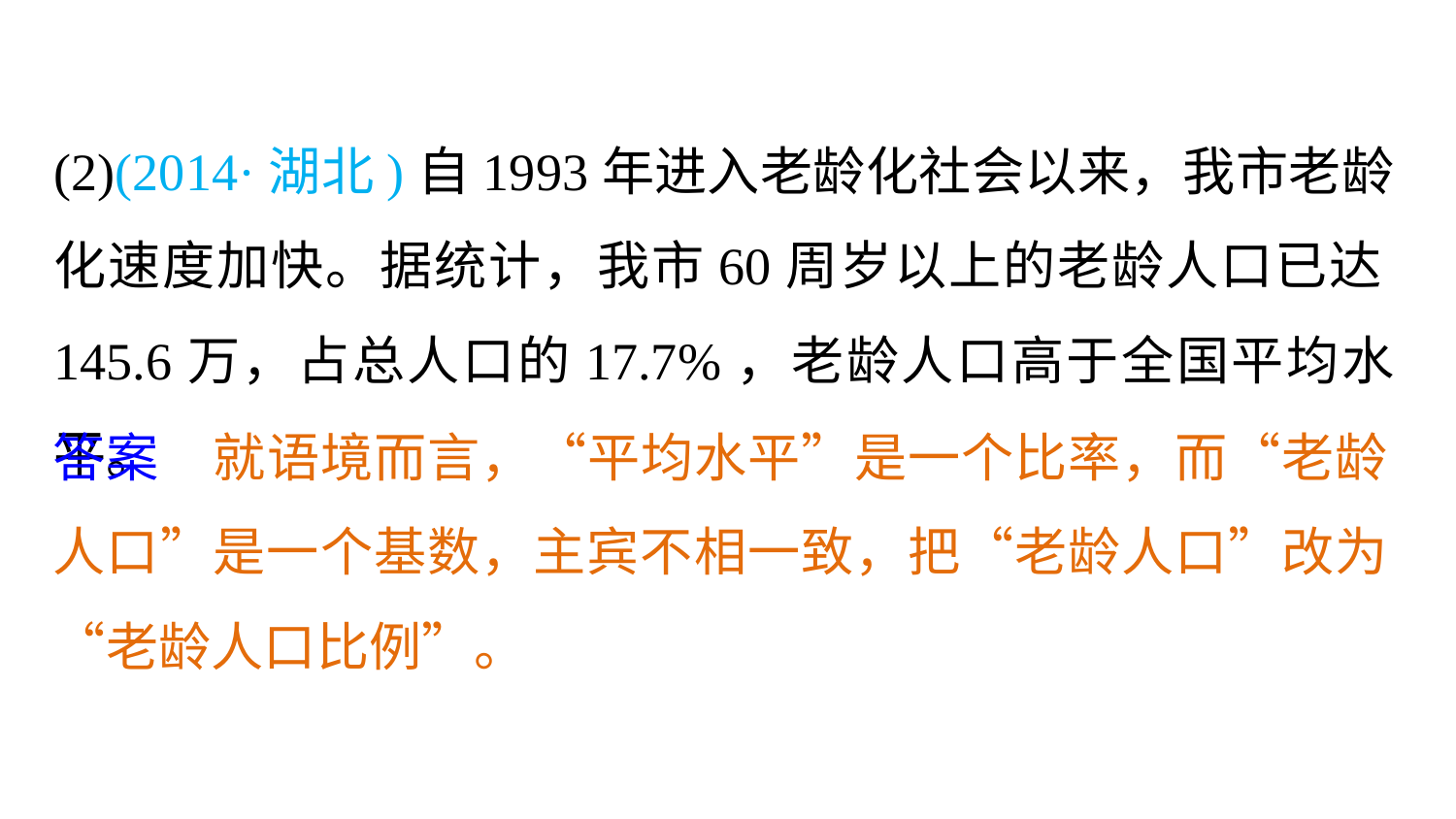

(2)(2014·湖北)自1993年进入老龄化社会以来，我市老龄化速度加快。据统计，我市60周岁以上的老龄人口已达145.6万，占总人口的17.7%，老龄人口高于全国平均水平。
答案　就语境而言，“平均水平”是一个比率，而“老龄人口”是一个基数，主宾不相一致，把“老龄人口”改为“老龄人口比例”。